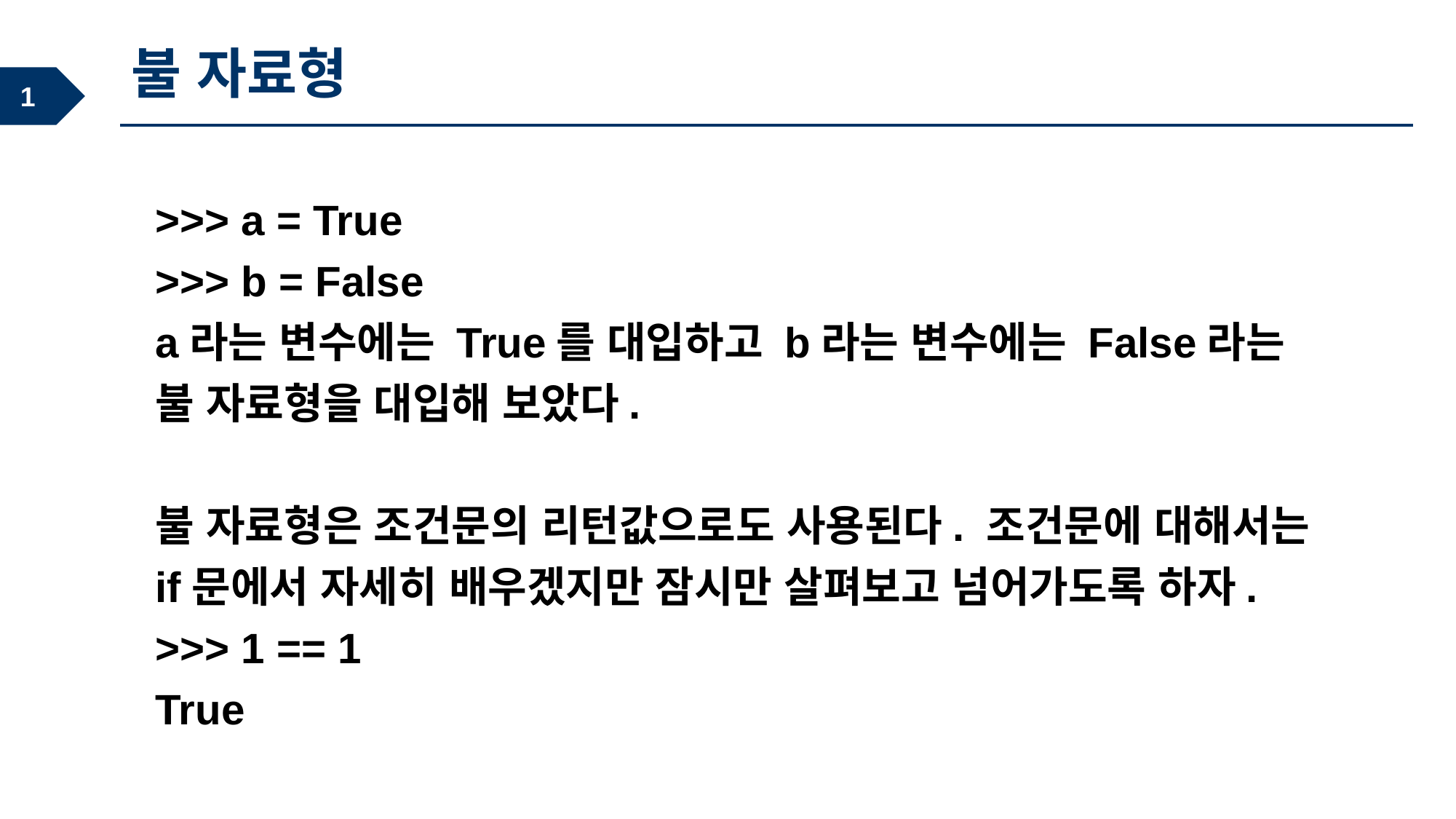

불 자료형
>>> a = True
>>> b = False
a라는 변수에는 True를 대입하고 b라는 변수에는 False라는 불 자료형을 대입해 보았다.

불 자료형은 조건문의 리턴값으로도 사용된다. 조건문에 대해서는 if문에서 자세히 배우겠지만 잠시만 살펴보고 넘어가도록 하자.
>>> 1 == 1
True